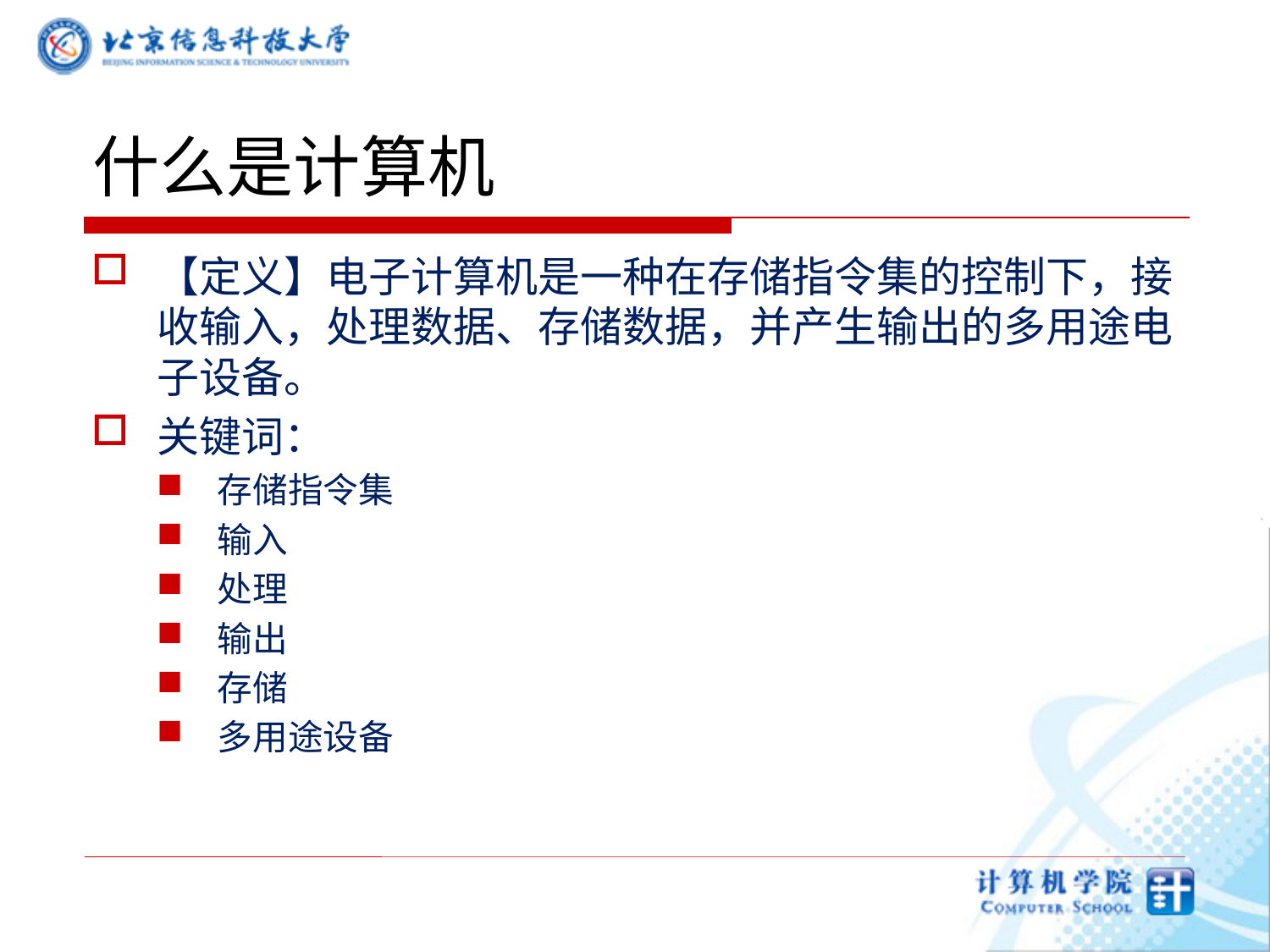

# 什么是计算机
【定义】电子计算机是一种在存储指令集的控制下，接收输入，处理数据、存储数据，并产生输出的多用途电子设备。
关键词：
存储指令集
输入
处理
输出
存储
多用途设备